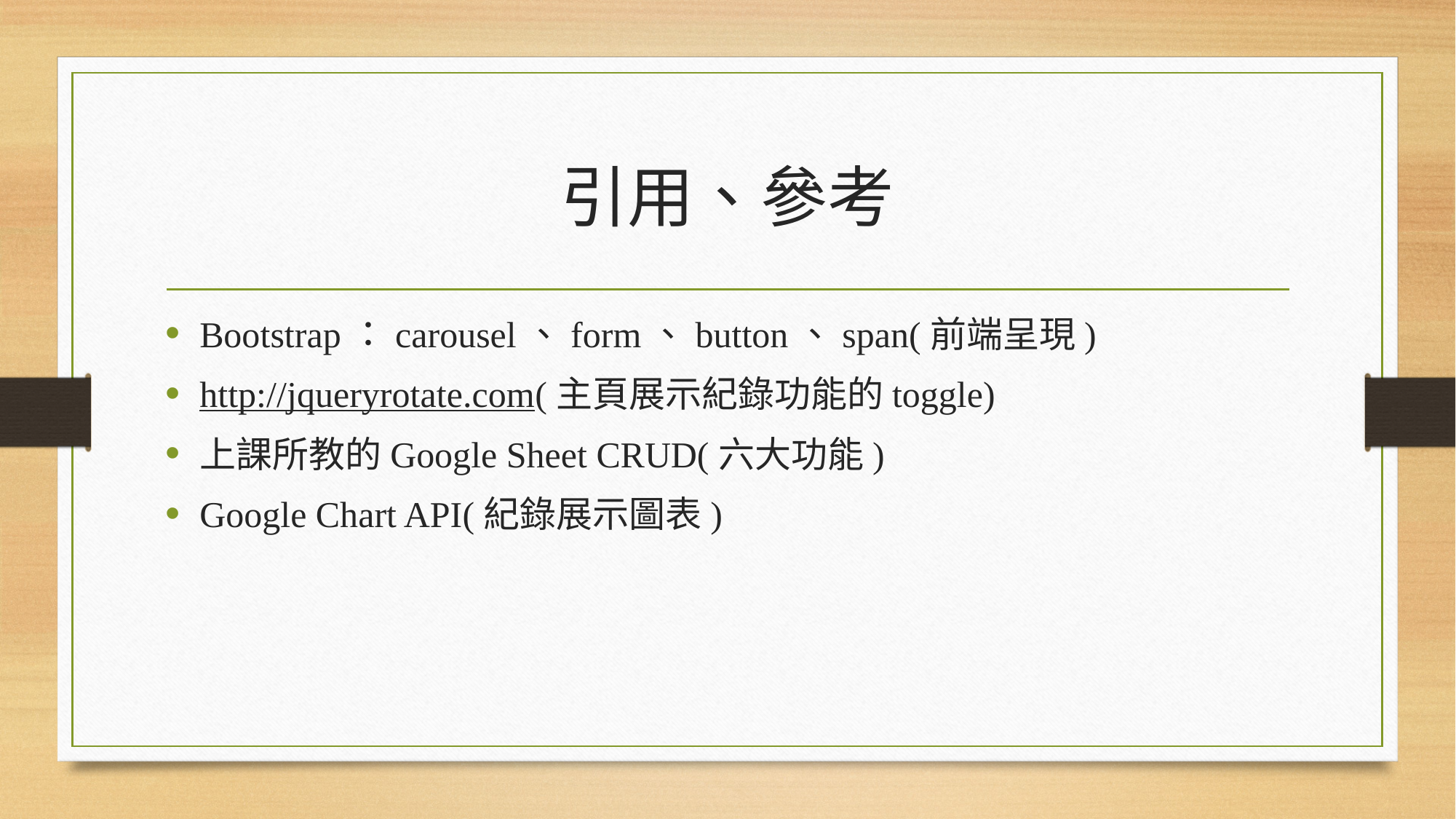

# 引用、參考
Bootstrap：carousel、form、button、span(前端呈現)
http://jqueryrotate.com(主頁展示紀錄功能的toggle)
上課所教的Google Sheet CRUD(六大功能)
Google Chart API(紀錄展示圖表)